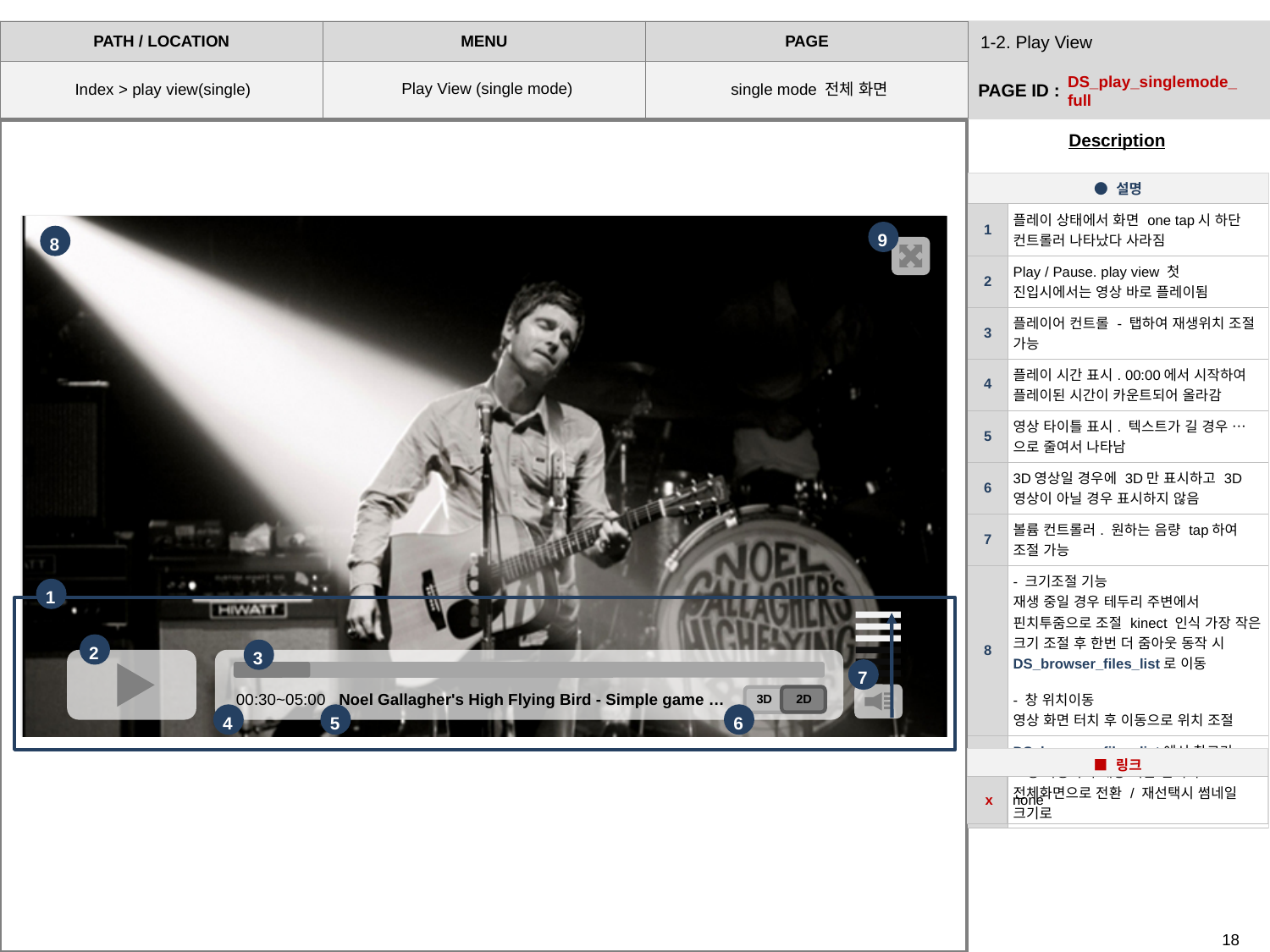

1-2. Play View
DS_play_singlemode_full
Play View (single mode)
single mode 전체 화면
Index > play view(single)
| ● 설명 |  |
| --- | --- |
| 1 | 플레이 상태에서 화면 one tap시 하단 컨트롤러 나타났다 사라짐 |
| 2 | Play / Pause. play view 첫 진입시에서는 영상 바로 플레이됨 |
| 3 | 플레이어 컨트롤 - 탭하여 재생위치 조절 가능 |
| 4 | 플레이 시간 표시. 00:00에서 시작하여 플레이된 시간이 카운트되어 올라감 |
| 5 | 영상 타이틀 표시. 텍스트가 길 경우 …으로 줄여서 나타남 |
| 6 | 3D영상일 경우에 3D만 표시하고 3D 영상이 아닐 경우 표시하지 않음 |
| 7 | 볼륨 컨트롤러. 원하는 음량 tap하여 조절 가능 |
| 8 | - 크기조절 기능 재생 중일 경우 테두리 주변에서 핀치투줌으로 조절 kinect 인식 가장 작은 크기 조절 후 한번 더 줌아웃 동작 시 DS\_browser\_files\_list로 이동 - 창 위치이동 영상 화면 터치 후 이동으로 위치 조절 |
| 9 | DS\_browser\_files\_list에서 창크기 조정 가능하며 해당 버튼 선택시 전체화면으로 전환 / 재선택시 썸네일 크기로 |
9

8

1

2

3

7

00:30~05:00   Noel Gallagher's High Flying Bird - Simple game …

3D

2D

4

5

6

| ■ 링크 |  |
| --- | --- |
| x | none |
18